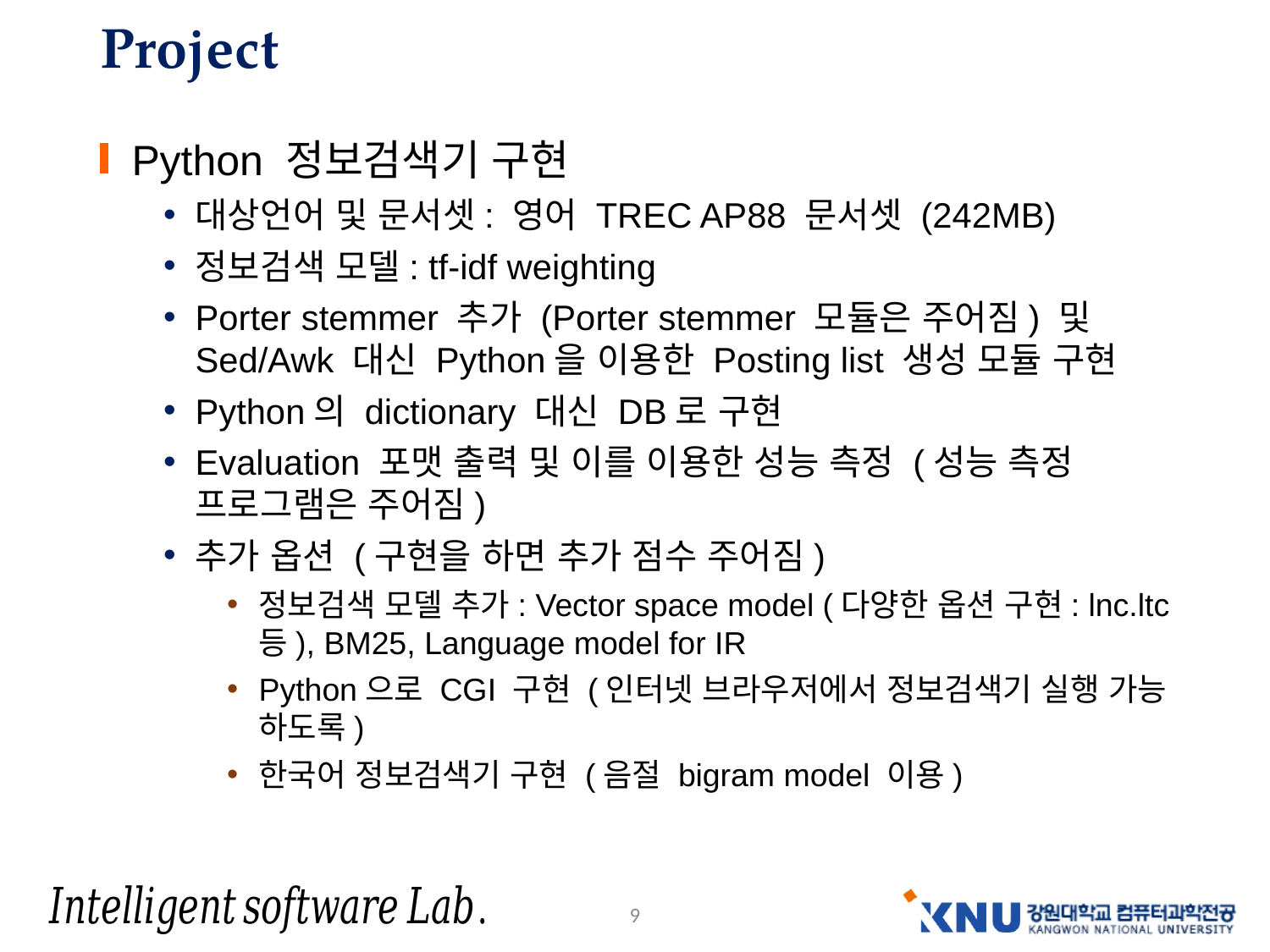

# Project
Python 정보검색기 구현
대상언어 및 문서셋: 영어 TREC AP88 문서셋 (242MB)
정보검색 모델: tf-idf weighting
Porter stemmer 추가 (Porter stemmer 모듈은 주어짐) 및 Sed/Awk 대신 Python을 이용한 Posting list 생성 모듈 구현
Python의 dictionary 대신 DB로 구현
Evaluation 포맷 출력 및 이를 이용한 성능 측정 (성능 측정 프로그램은 주어짐)
추가 옵션 (구현을 하면 추가 점수 주어짐)
정보검색 모델 추가: Vector space model (다양한 옵션 구현: lnc.ltc 등), BM25, Language model for IR
Python으로 CGI 구현 (인터넷 브라우저에서 정보검색기 실행 가능 하도록)
한국어 정보검색기 구현 (음절 bigram model 이용)